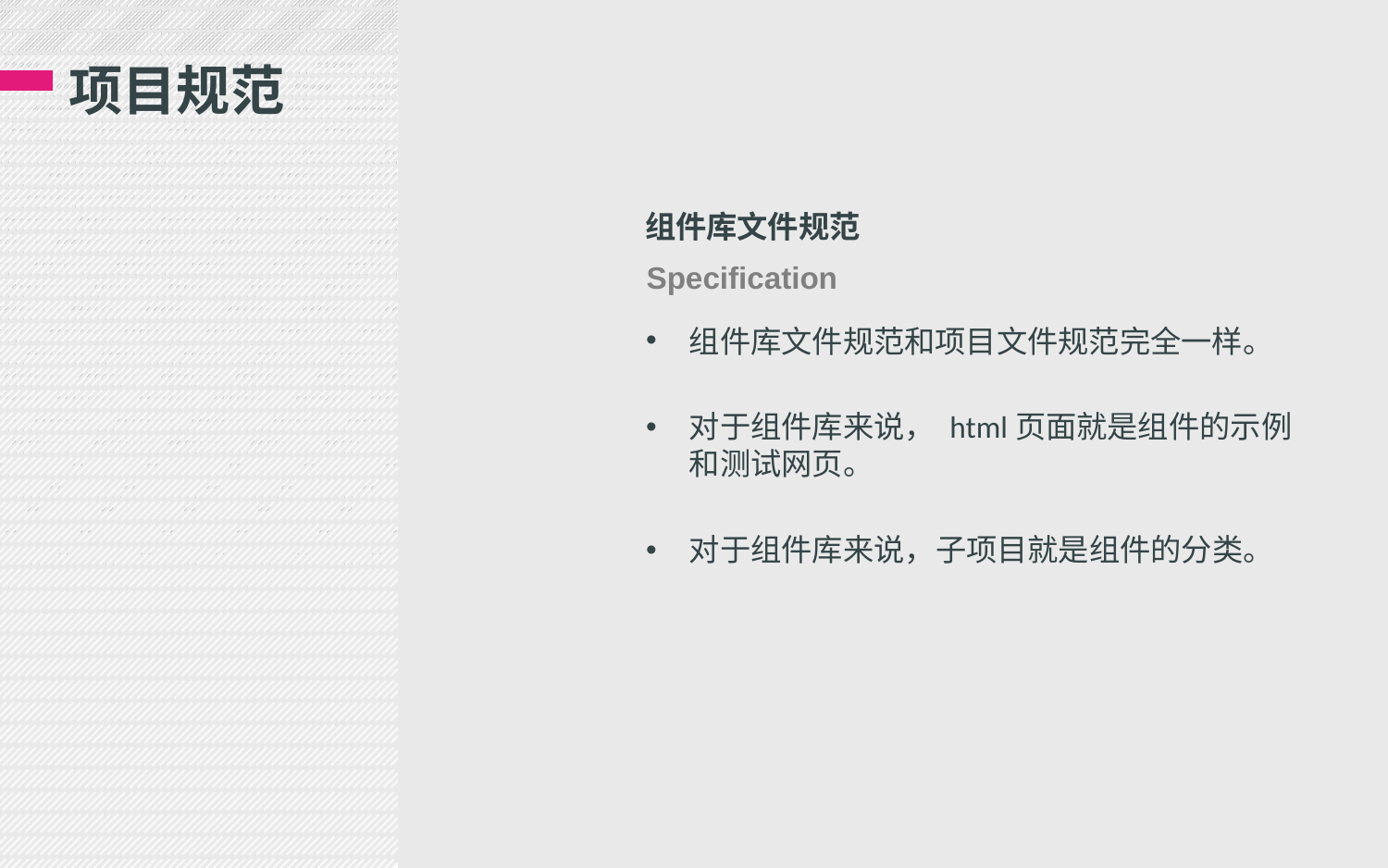

# 项目规范
组件库文件规范
Specification

组件库文件规范和项目文件规范完全一样。

对于组件库来说， html页面就是组件的示例和测试网页。

对于组件库来说，子项目就是组件的分类。